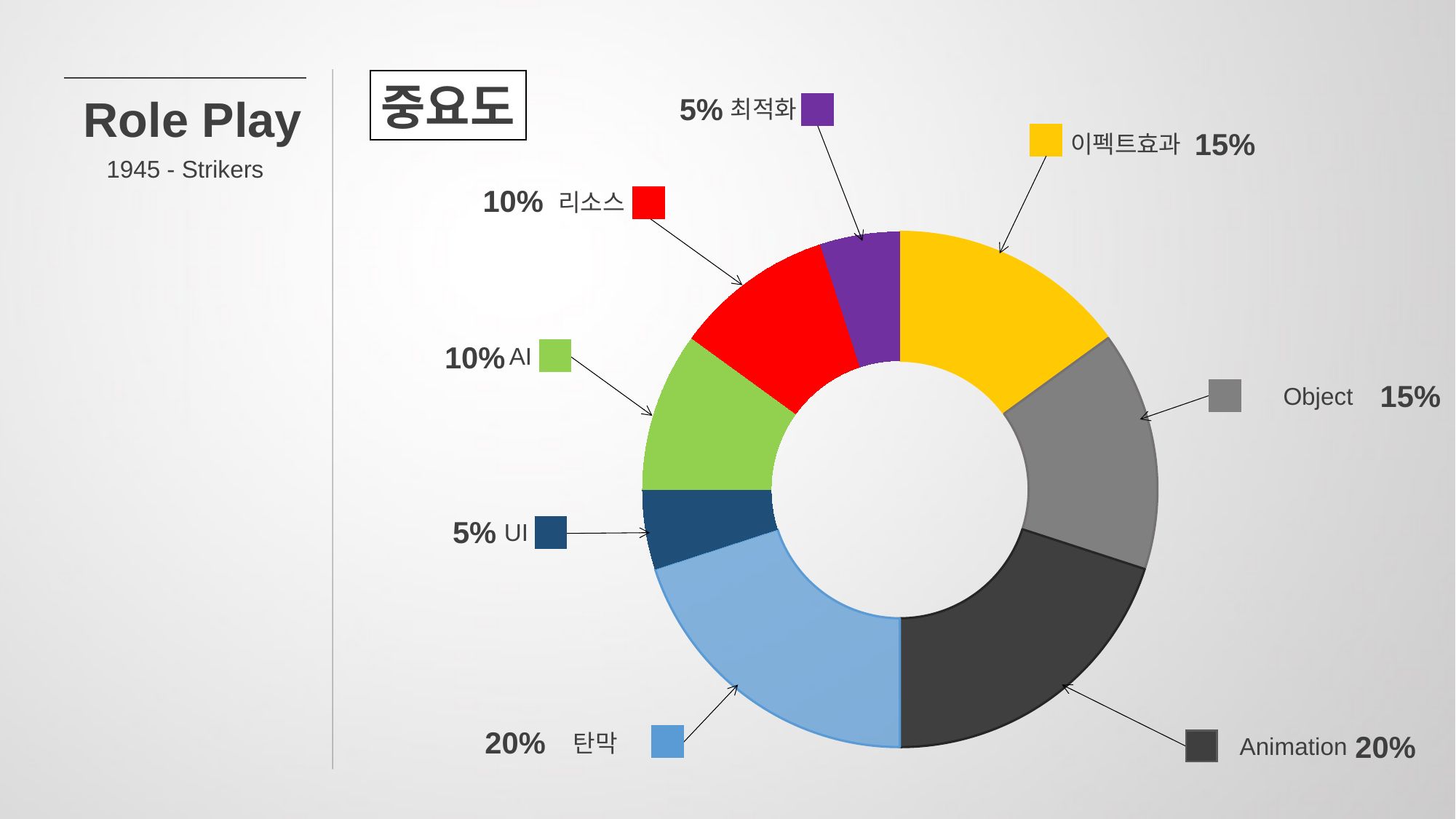

중요도
Role Play
5%
최적화

15%
이펙트효과

1945 - Strikers
10%
리소스

### Chart

| Category | 판매 |
|---|---|
| 맵툴 | 15.0 |
| 오브젝트툴 | 15.0 |
| 카메라 | 20.0 |
| 애니메이션 | 20.0 |
| UI | 5.0 |
| AI | 10.0 |
| 물리 | 10.0 |
| 최적화 | 5.0 |
10%
AI

15%
Object

5%
UI

20%
20%
탄막

Animation